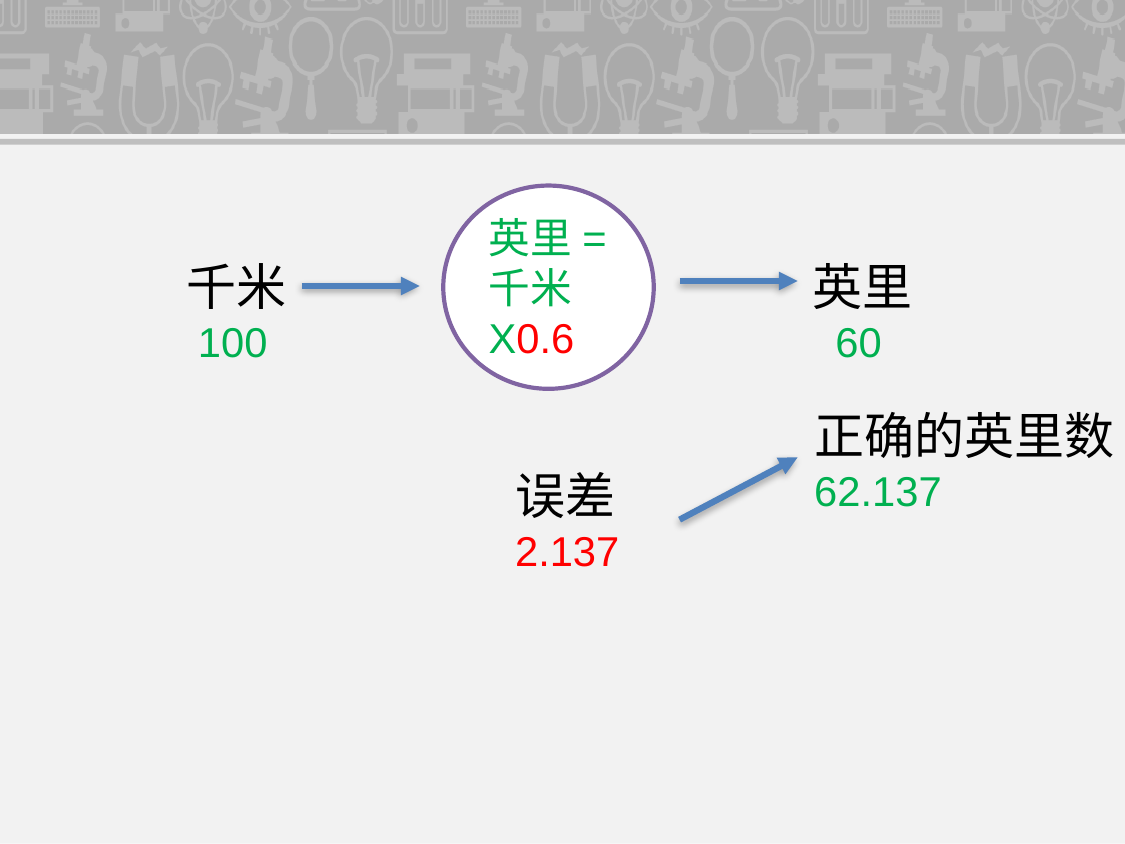

英里=千米X0.6
英里
  60
千米
 100
正确的英里数  62.137
误差
2.137